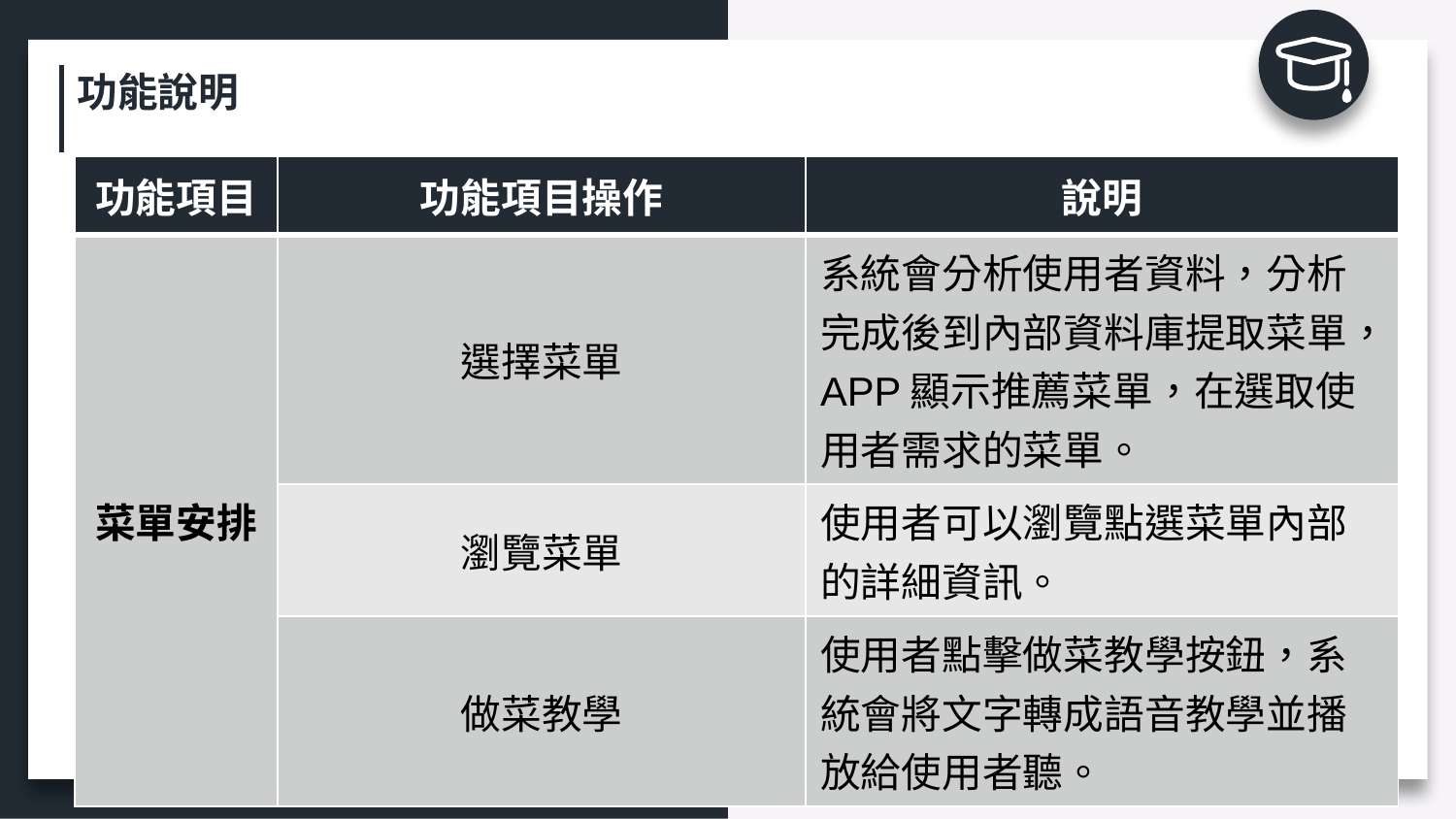

功能說明
| 功能項目 | 功能項目操作 | 說明 |
| --- | --- | --- |
| 菜單安排 | 選擇菜單 | 系統會分析使用者資料，分析完成後到內部資料庫提取菜單，APP顯示推薦菜單，在選取使用者需求的菜單。 |
|  | 瀏覽菜單 | 使用者可以瀏覽點選菜單內部的詳細資訊。 |
|  | 做菜教學 | 使用者點擊做菜教學按鈕，系統會將文字轉成語音教學並播放給使用者聽。 |